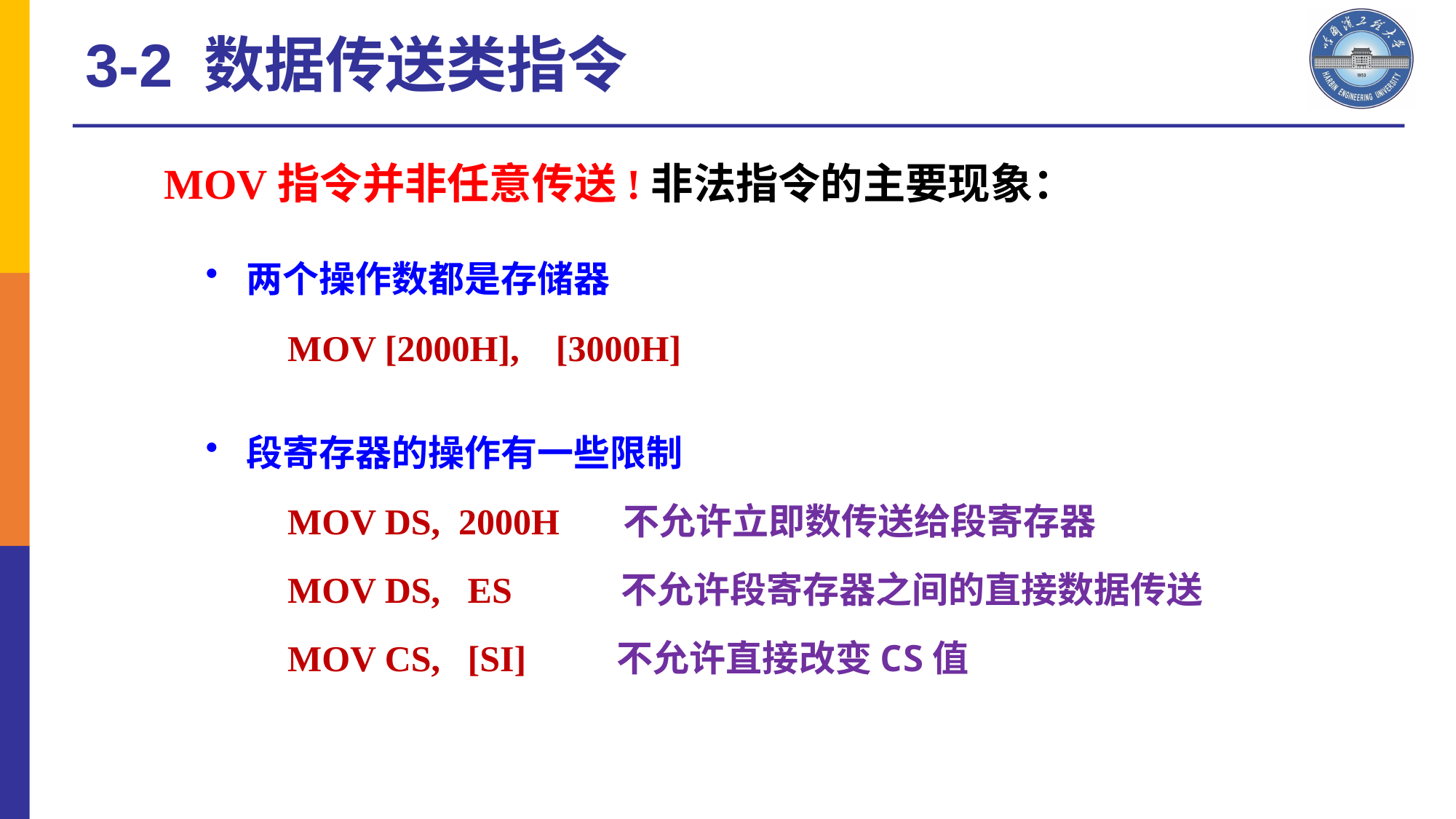

3-2 数据传送类指令
MOV指令并非任意传送!非法指令的主要现象：

两个操作数都是存储器
         MOV [2000H],    [3000H]
段寄存器的操作有一些限制
         MOV DS,  2000H      不允许立即数传送给段寄存器
         MOV DS,   ES           不允许段寄存器之间的直接数据传送
         MOV CS,   [SI]         不允许直接改变CS值